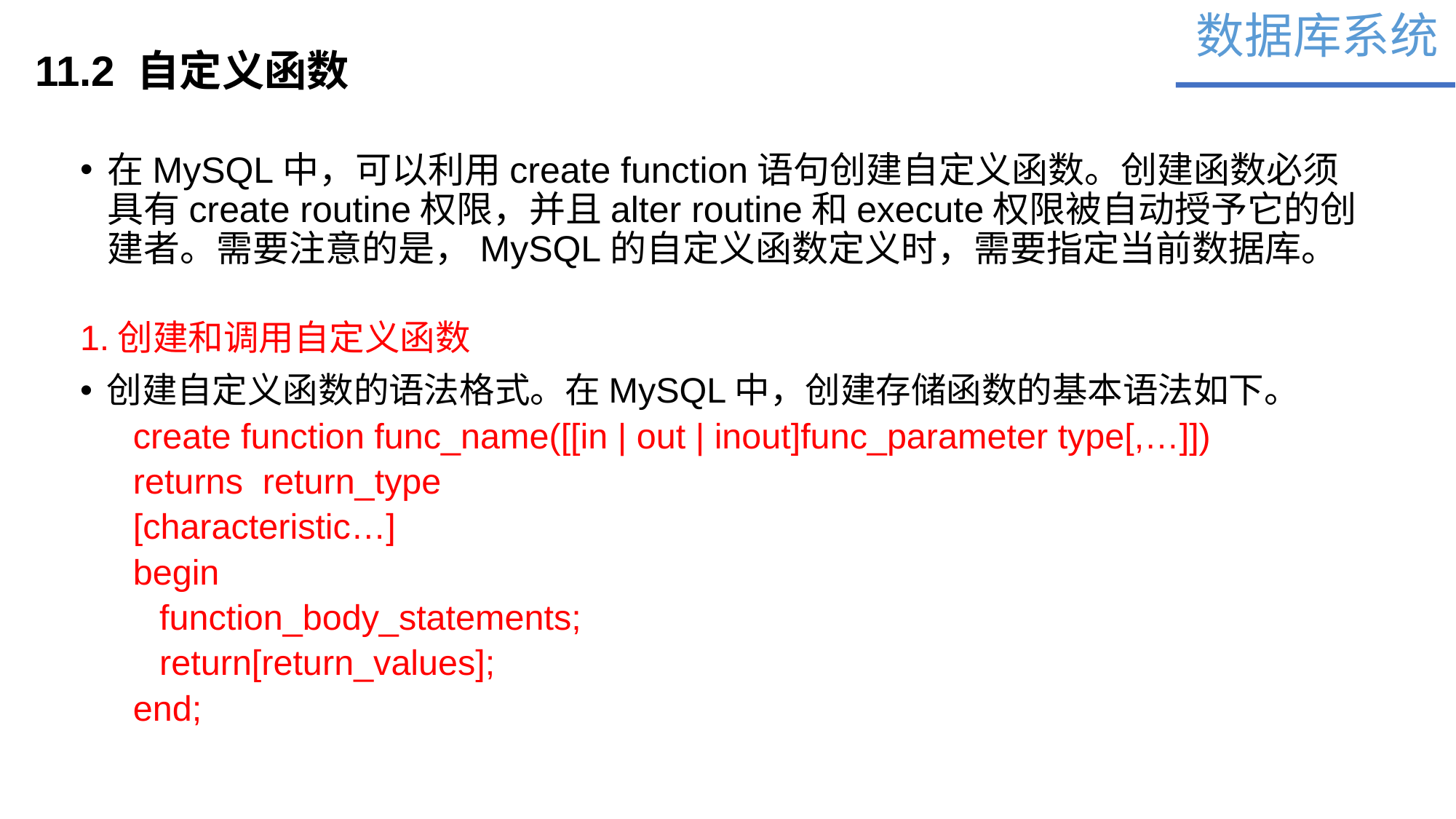

数据库系统
11.2 自定义函数

在MySQL中，可以利用create function语句创建自定义函数。创建函数必须具有create routine权限，并且alter routine和execute权限被自动授予它的创建者。需要注意的是，MySQL的自定义函数定义时，需要指定当前数据库。
1.创建和调用自定义函数
创建自定义函数的语法格式。在MySQL中，创建存储函数的基本语法如下。
create function func_name([[in | out | inout]func_parameter type[,…]])
returns  return_type
[characteristic…]
begin
	function_body_statements;
	return[return_values];
end;